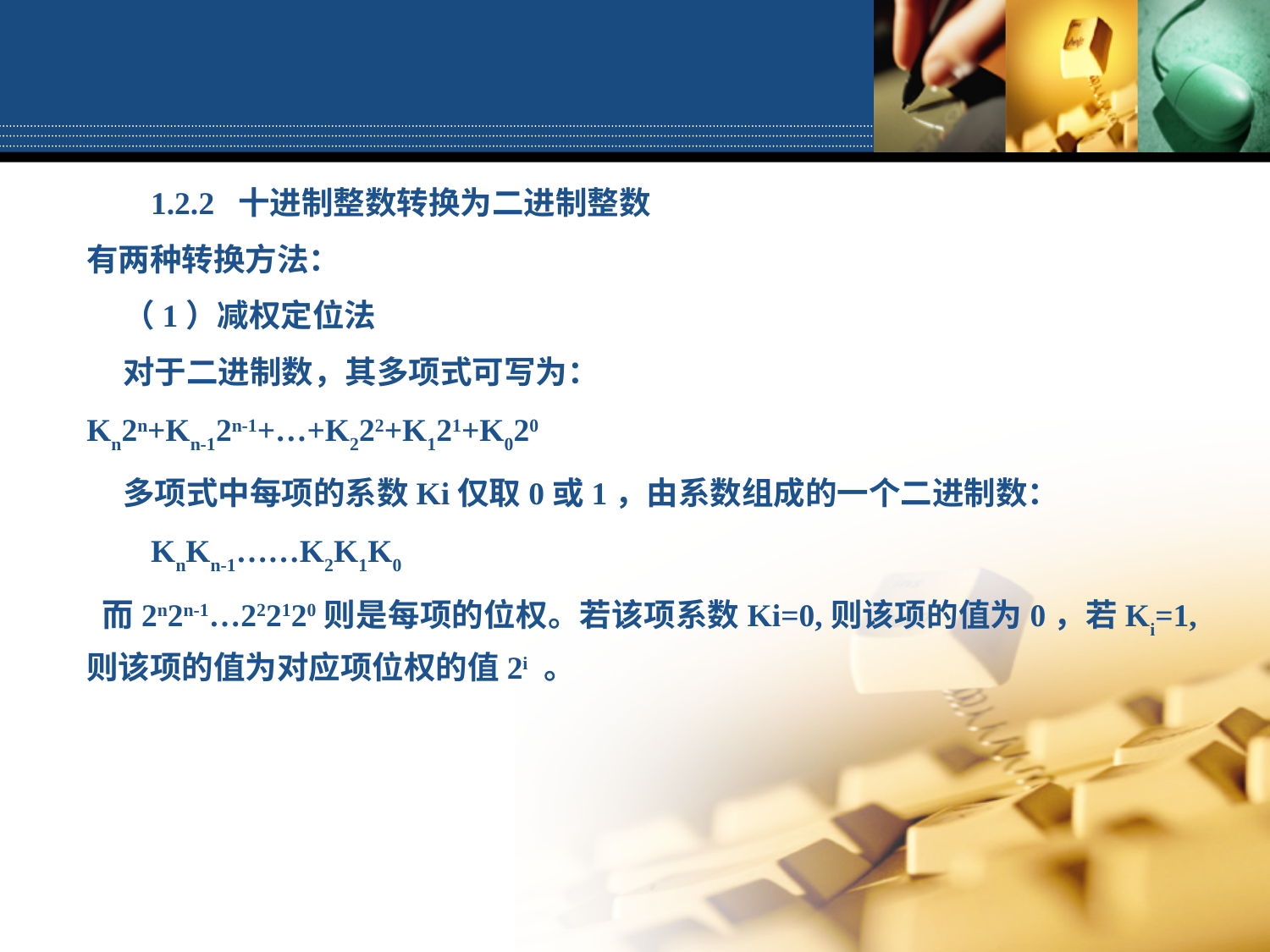

1.2.2  十进制整数转换为二进制整数
有两种转换方法：
    （1）减权定位法
    对于二进制数，其多项式可写为：
Kn2n+Kn-12n-1+…+K222+K121+K020
    多项式中每项的系数Ki仅取0或1，由系数组成的一个二进制数：
        KnKn-1……K2K1K0
 而2n2n-1…222120则是每项的位权。若该项系数Ki=0,则该项的值为0，若Ki=1,则该项的值为对应项位权的值2i 。